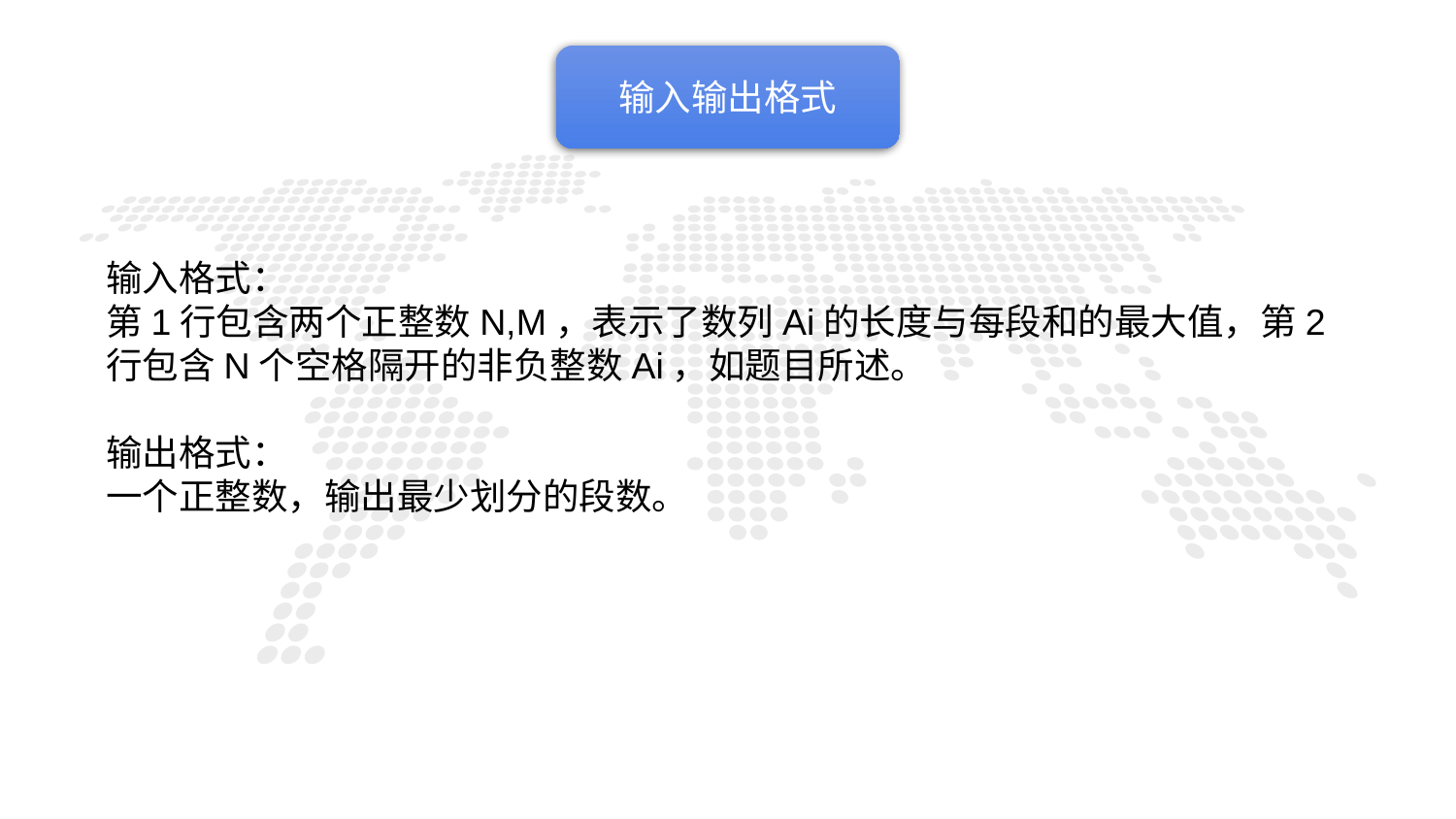

输入输出格式
输入格式：
第1行包含两个正整数N,M，表示了数列Ai的长度与每段和的最大值，第2行包含N个空格隔开的非负整数Ai，如题目所述。

输出格式：
一个正整数，输出最少划分的段数。